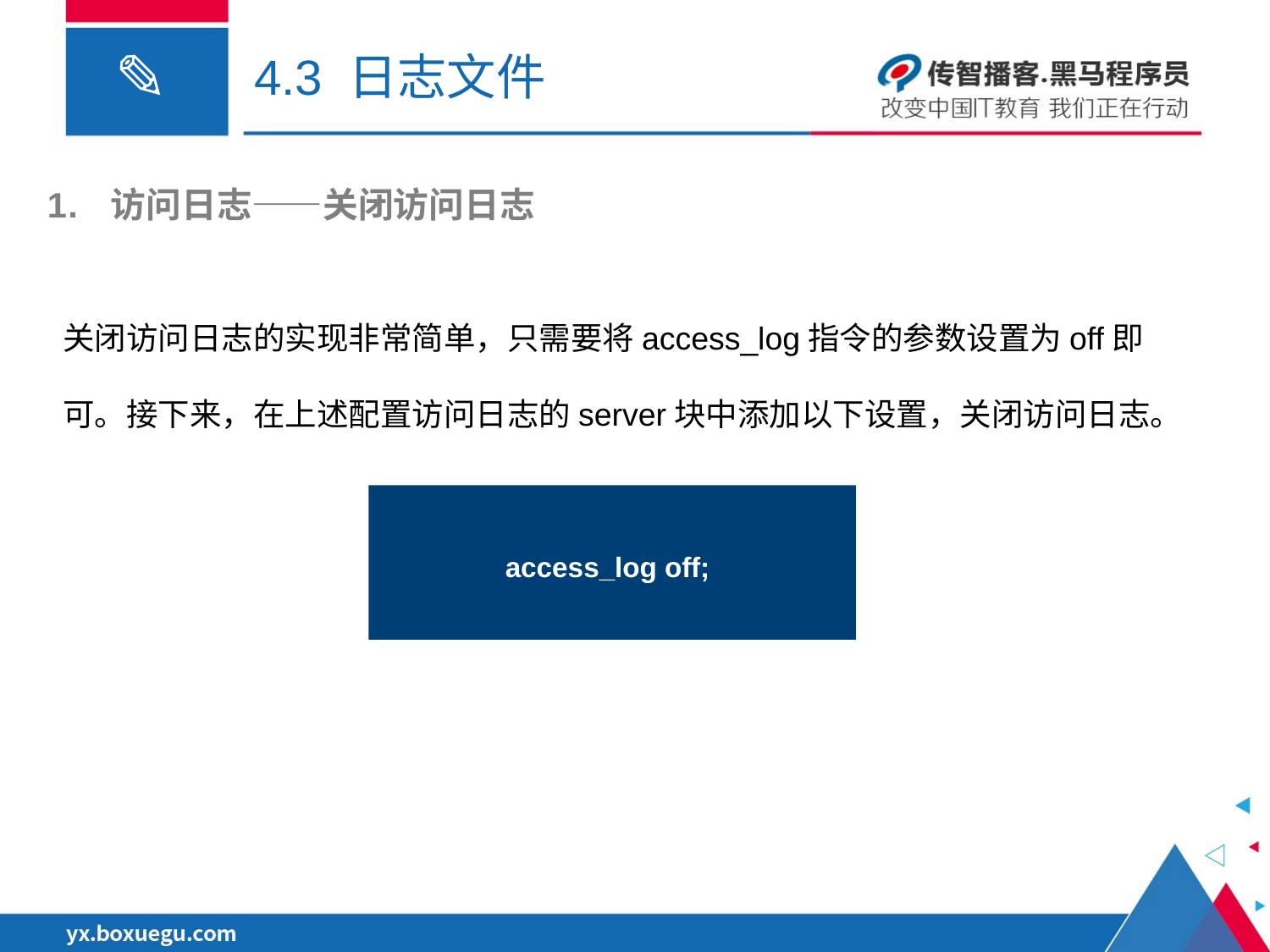

# 4.3 日志文件
访问日志——关闭访问日志
关闭访问日志的实现非常简单，只需要将access_log指令的参数设置为off即可。接下来，在上述配置访问日志的server块中添加以下设置，关闭访问日志。

access_log off;